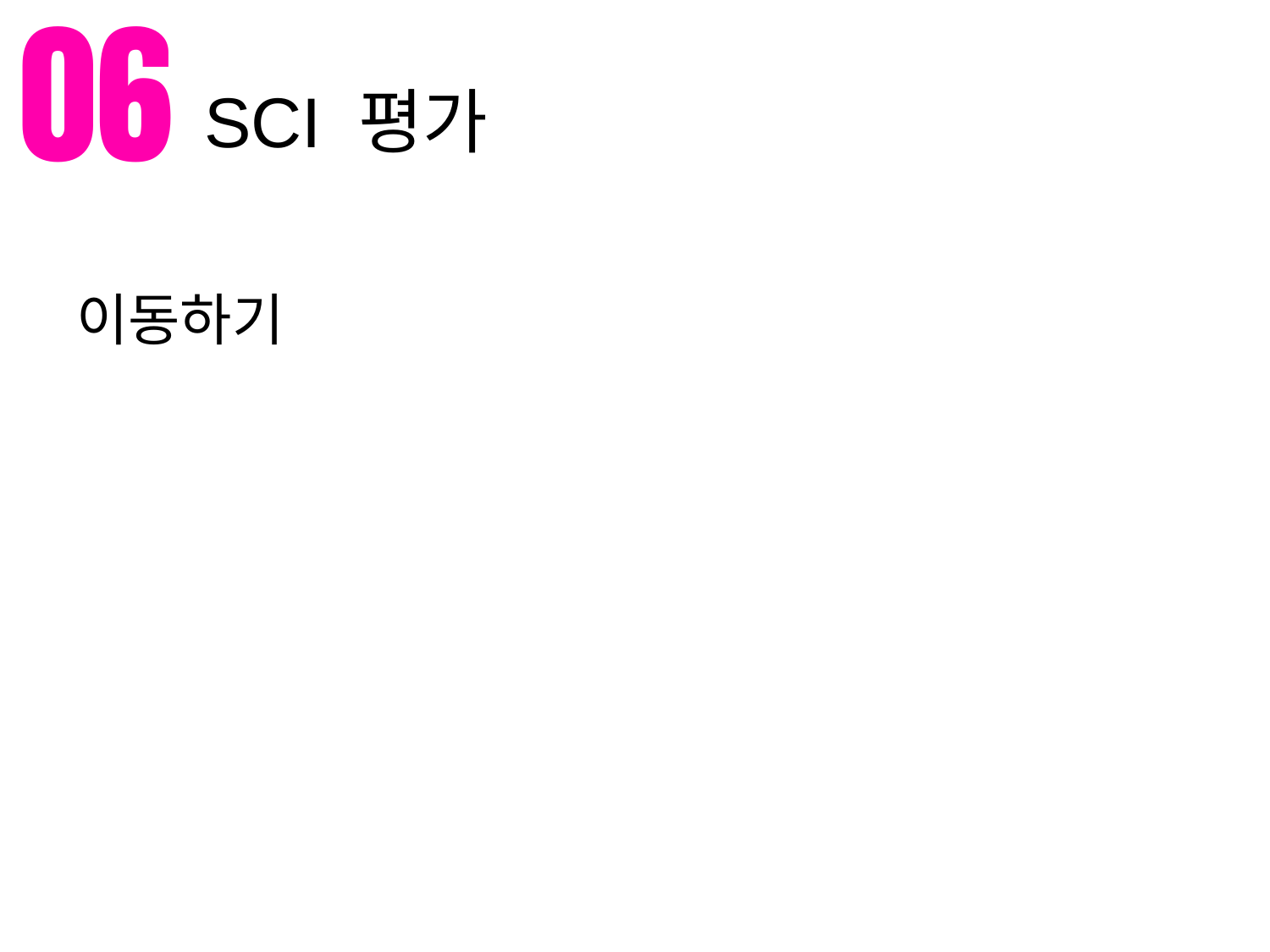

06
Made in Yang
SCI 평가
이동하기